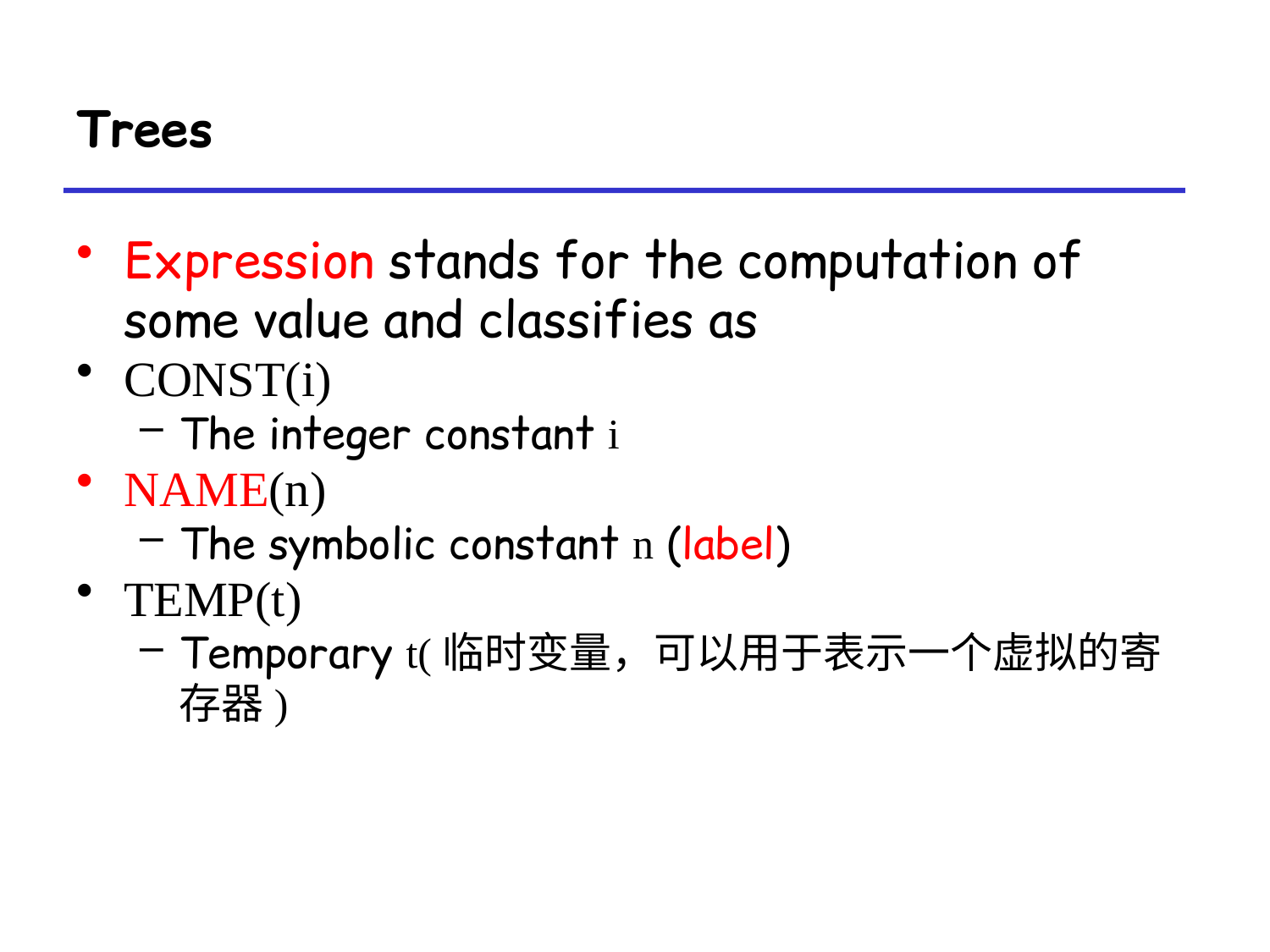

# Trees
Expression stands for the computation of some value and classifies as
CONST(i)
The integer constant i
NAME(n)
The symbolic constant n (label)
TEMP(t)
Temporary t(临时变量，可以用于表示一个虚拟的寄存器)

3